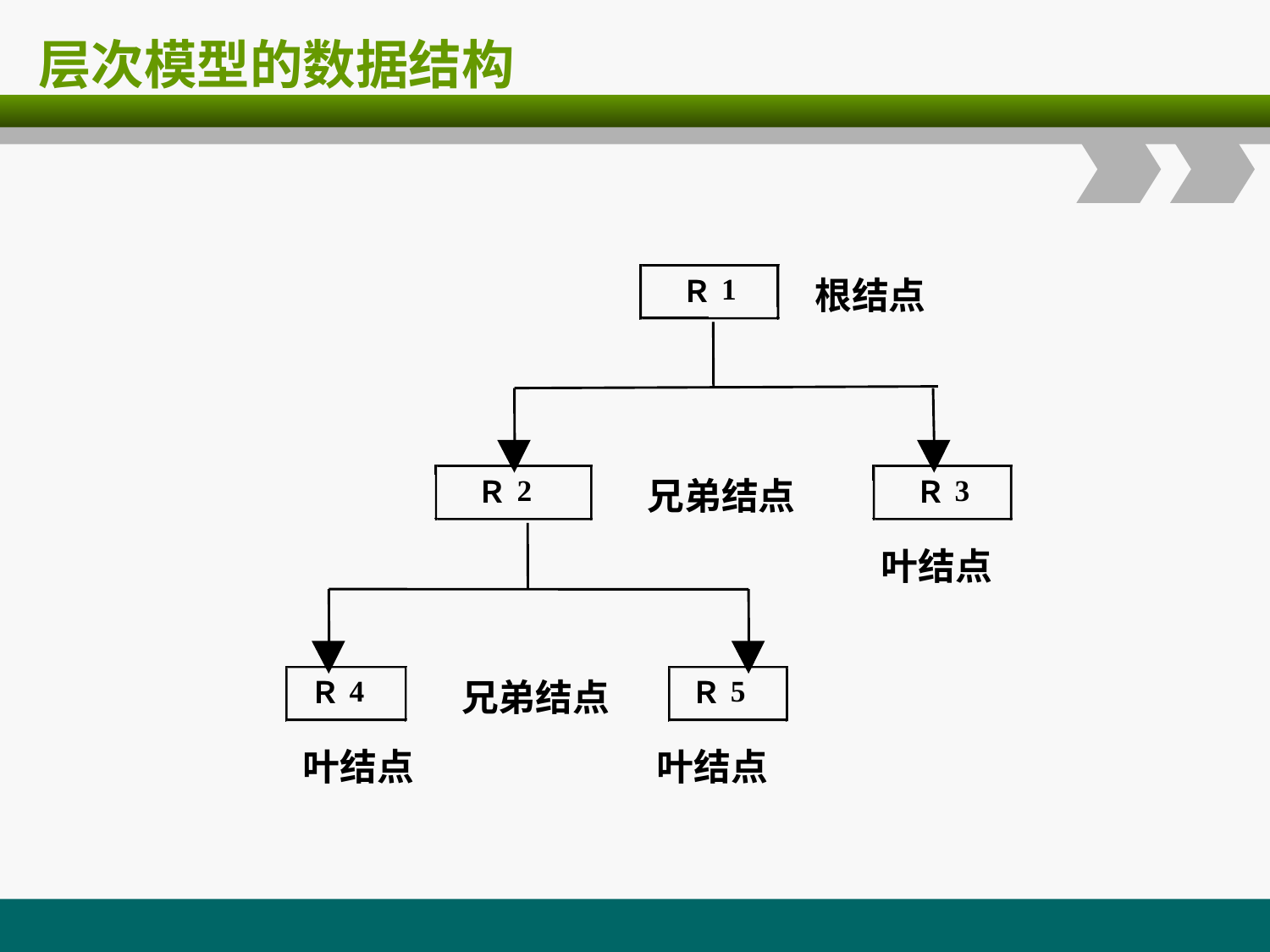

# 层次模型的数据结构

1

Ｒ
根结点

2

3

Ｒ
兄弟结点

Ｒ

叶结点

4

5
Ｒ
兄弟结点

Ｒ

叶结点
叶结点